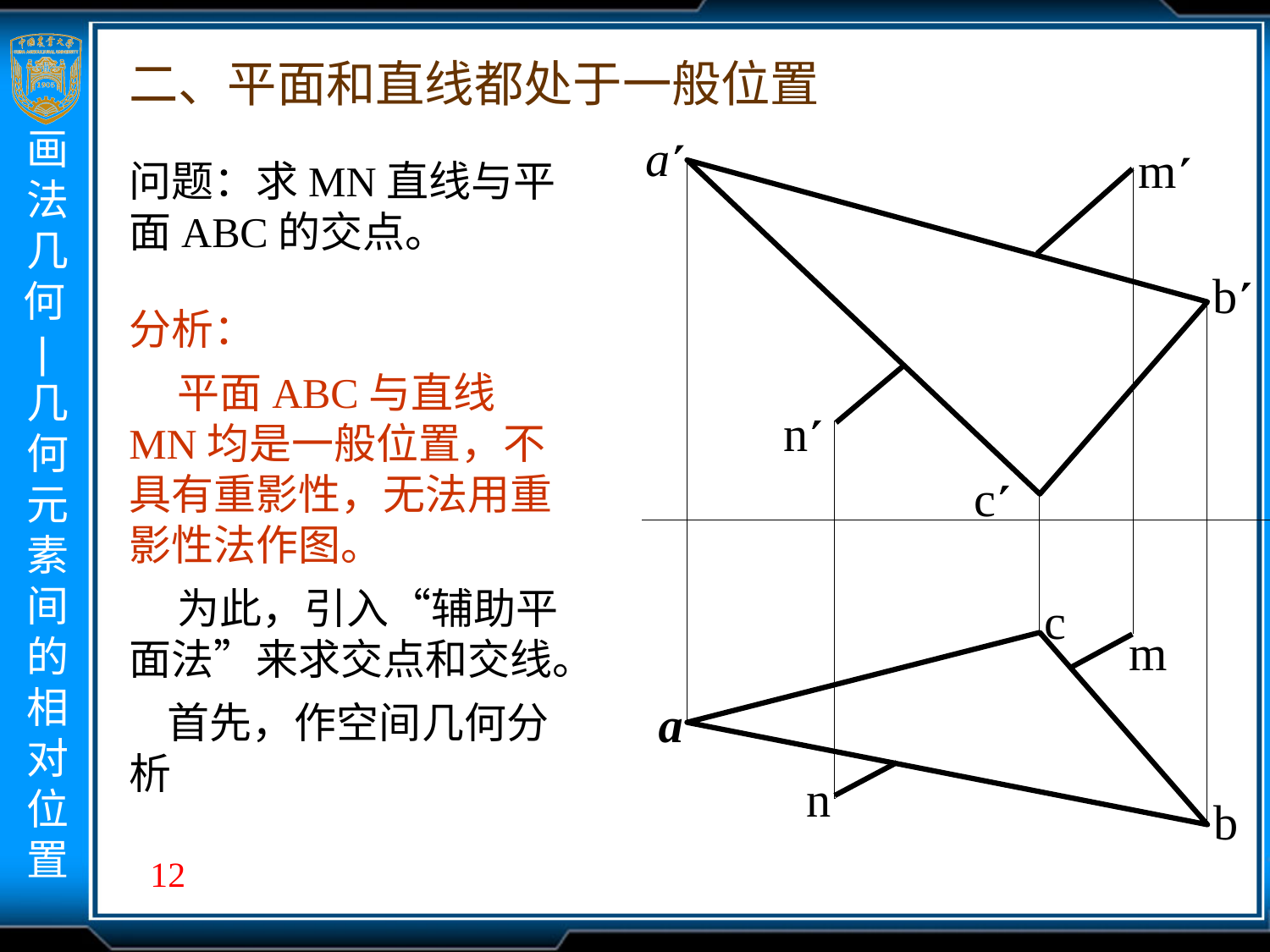

二、平面和直线都处于一般位置
a′

b′
c′

c

a
b

m′

n′

m

n

问题：求MN直线与平面ABC的交点。
分析：
    平面ABC与直线MN均是一般位置，不具有重影性，无法用重影性法作图。
    为此，引入“辅助平面法”来求交点和交线。
   首先，作空间几何分析
12